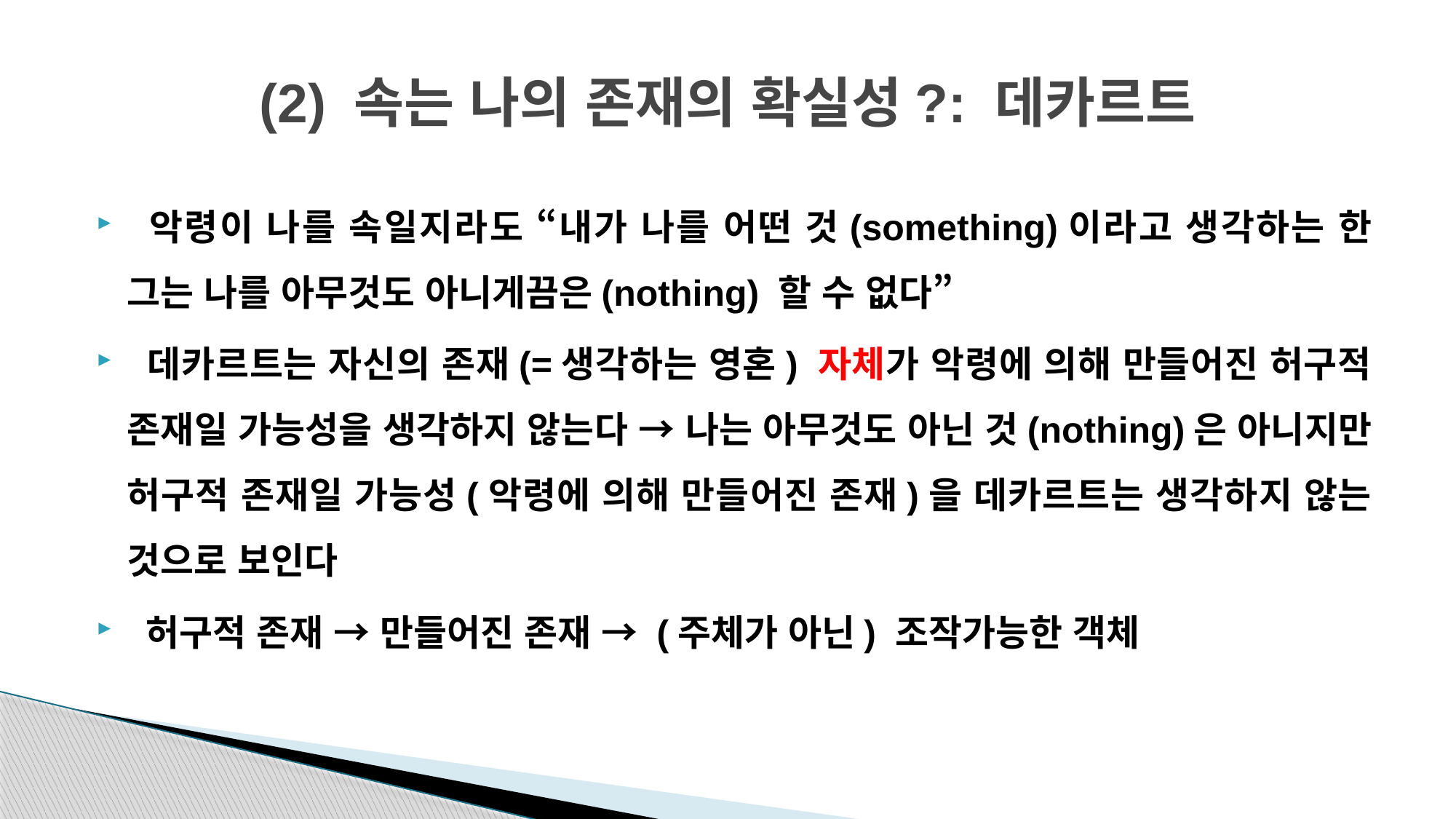

# (2) 속는 나의 존재의 확실성?: 데카르트
 악령이 나를 속일지라도 “내가 나를 어떤 것(something)이라고 생각하는 한 그는 나를 아무것도 아니게끔은(nothing) 할 수 없다”
 데카르트는 자신의 존재(=생각하는 영혼) 자체가 악령에 의해 만들어진 허구적 존재일 가능성을 생각하지 않는다 → 나는 아무것도 아닌 것(nothing)은 아니지만 허구적 존재일 가능성(악령에 의해 만들어진 존재)을 데카르트는 생각하지 않는 것으로 보인다
 허구적 존재 → 만들어진 존재 → (주체가 아닌) 조작가능한 객체